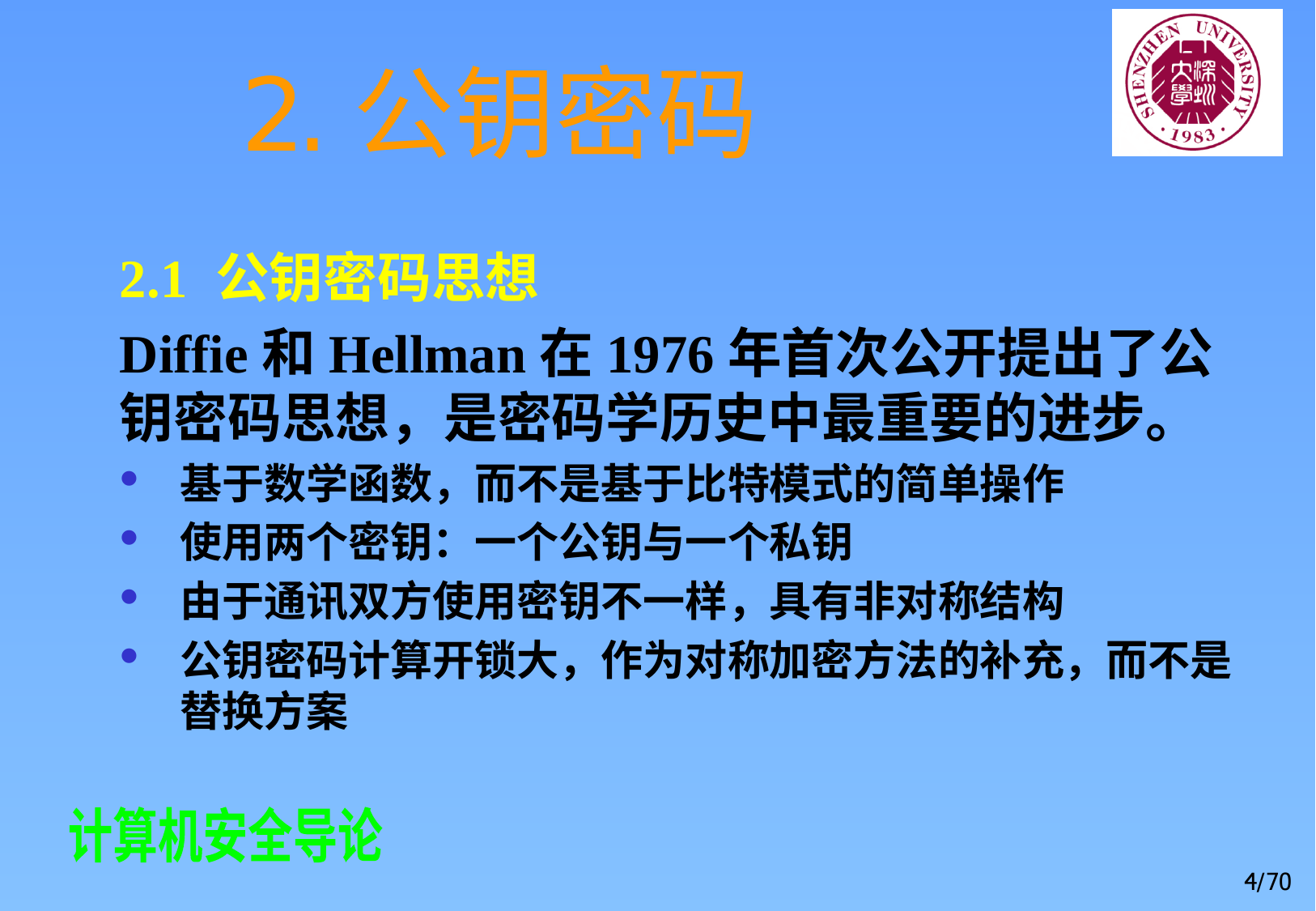

# 2.公钥密码
2.1 公钥密码思想
Diffie和Hellman在1976年首次公开提出了公钥密码思想，是密码学历史中最重要的进步。
基于数学函数，而不是基于比特模式的简单操作
使用两个密钥：一个公钥与一个私钥
由于通讯双方使用密钥不一样，具有非对称结构
公钥密码计算开锁大，作为对称加密方法的补充，而不是替换方案
4/70